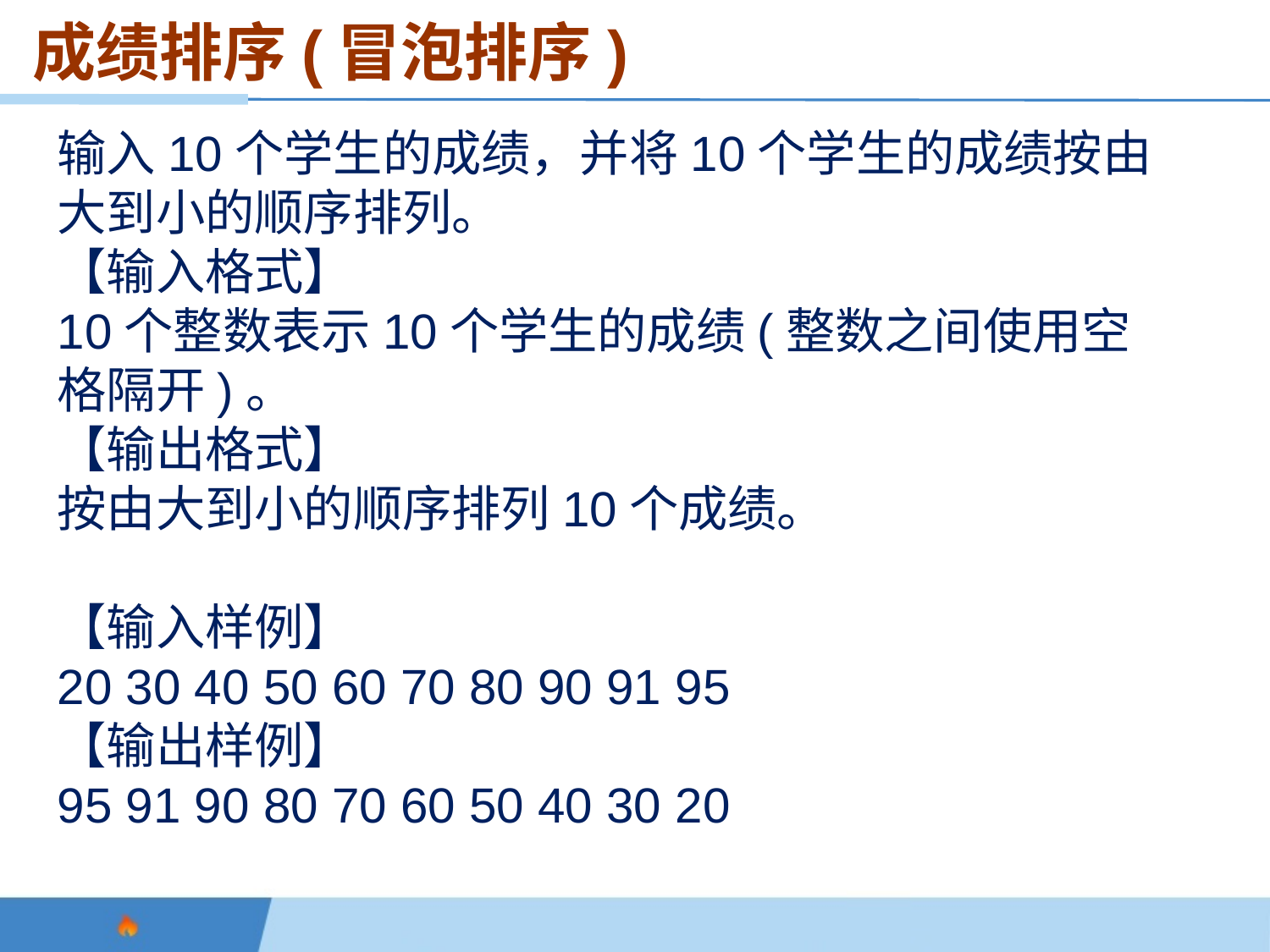

成绩排序(冒泡排序)
输入10个学生的成绩，并将10个学生的成绩按由大到小的顺序排列。
【输入格式】
10个整数表示10个学生的成绩(整数之间使用空格隔开)。
【输出格式】
按由大到小的顺序排列10个成绩。

【输入样例】
20 30 40 50 60 70 80 90 91 95
【输出样例】
95 91 90 80 70 60 50 40 30 20